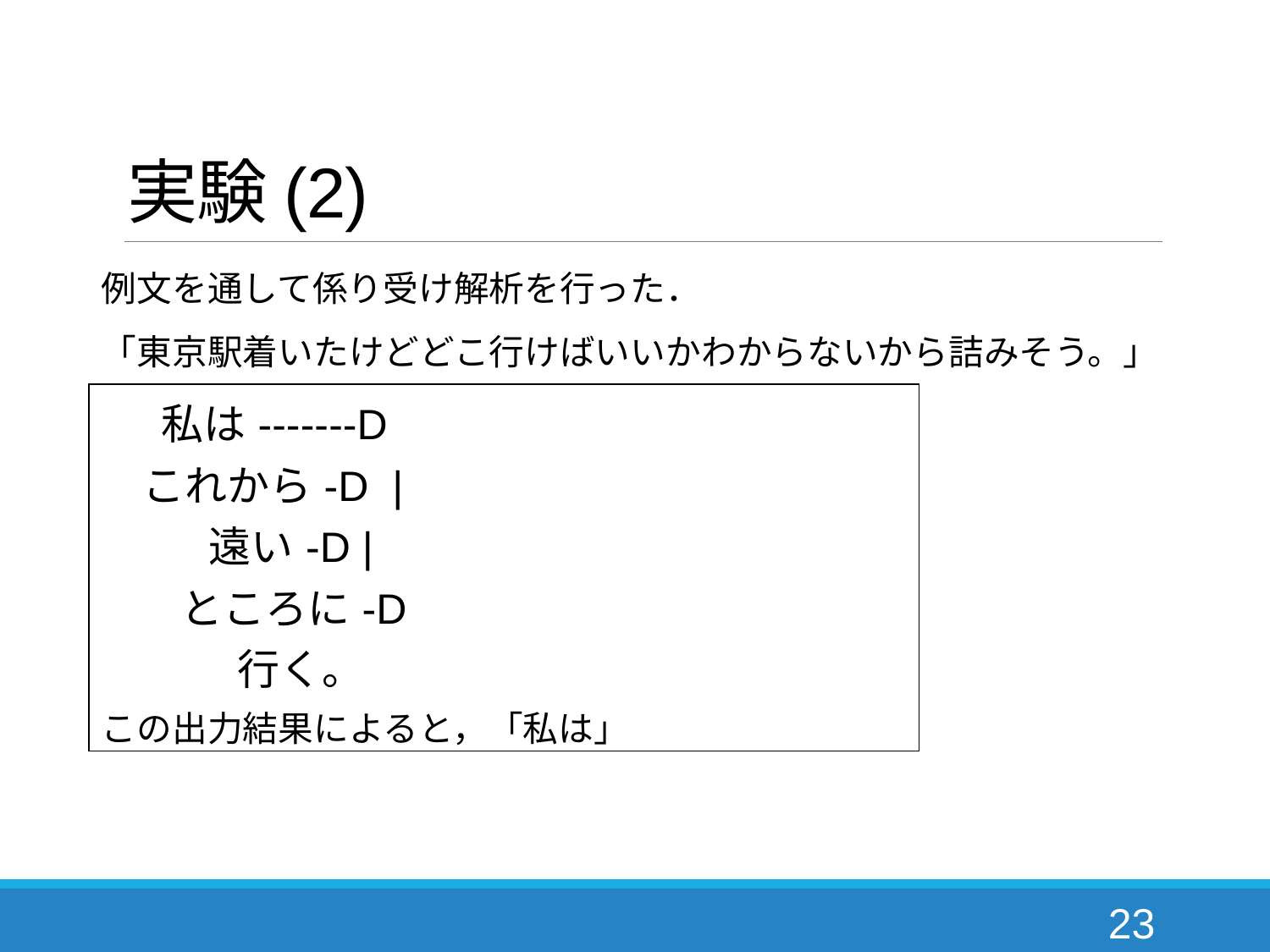

# 実験(2)
例文を通して係り受け解析を行った．
「東京駅着いたけどどこ行けばいいかわからないから詰みそう。」

この出力結果によると，「私は」

| 私は-------D これから-D | 遠い-D | ところに-D 行く。 |
| --- |
23